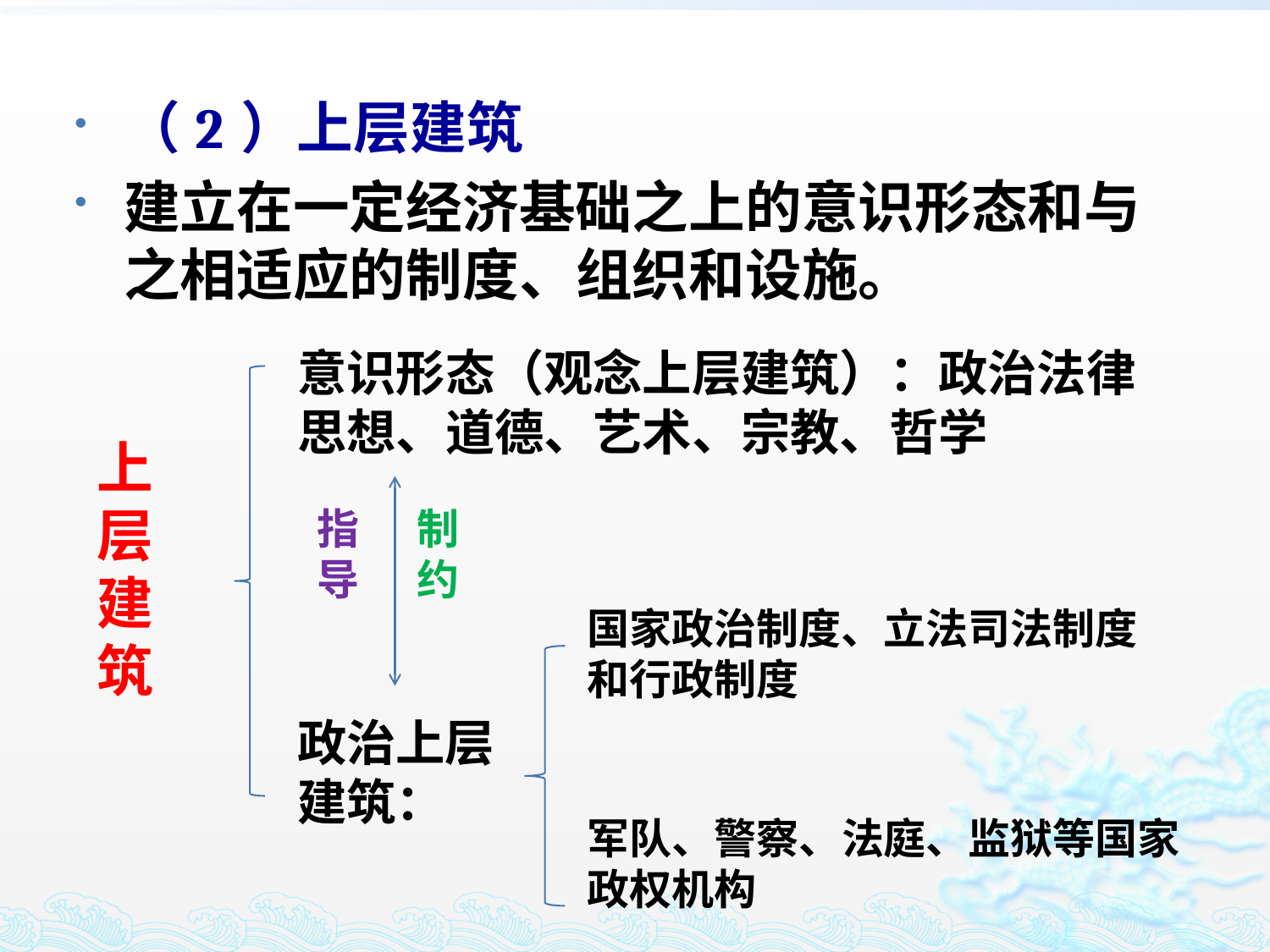

（2）上层建筑
建立在一定经济基础之上的意识形态和与之相适应的制度、组织和设施。
意识形态（观念上层建筑）：政治法律思想、道德、艺术、宗教、哲学

上层建筑
指导
制约
国家政治制度、立法司法制度和行政制度

政治上层建筑：
军队、警察、法庭、监狱等国家政权机构